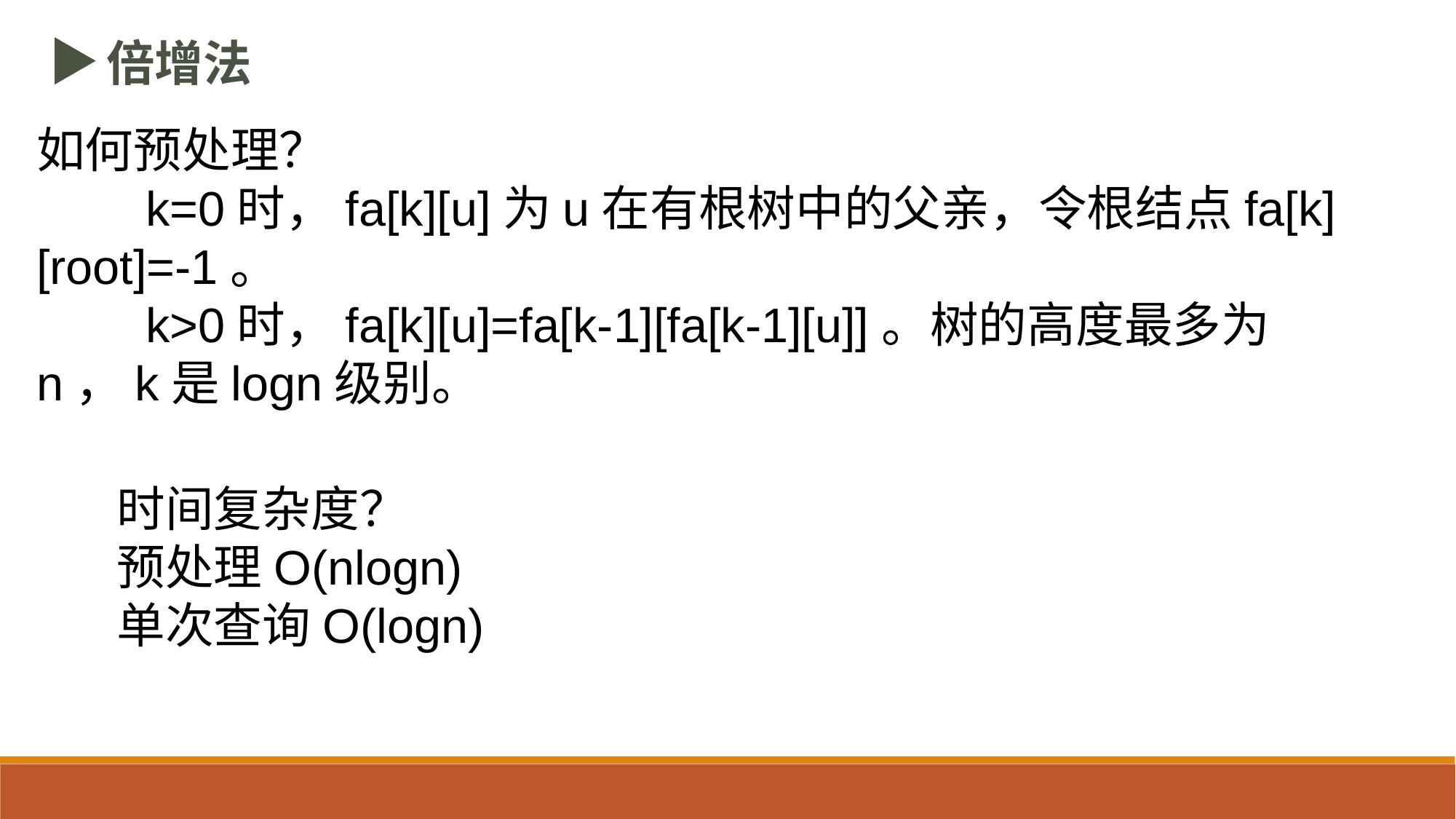

倍增法

如何预处理？
	k=0时，fa[k][u]为u在有根树中的父亲，令根结点fa[k][root]=-1。
	k>0时，fa[k][u]=fa[k-1][fa[k-1][u]]。树的高度最多为n，k是logn级别。
	时间复杂度？
	预处理O(nlogn)
	单次查询O(logn)